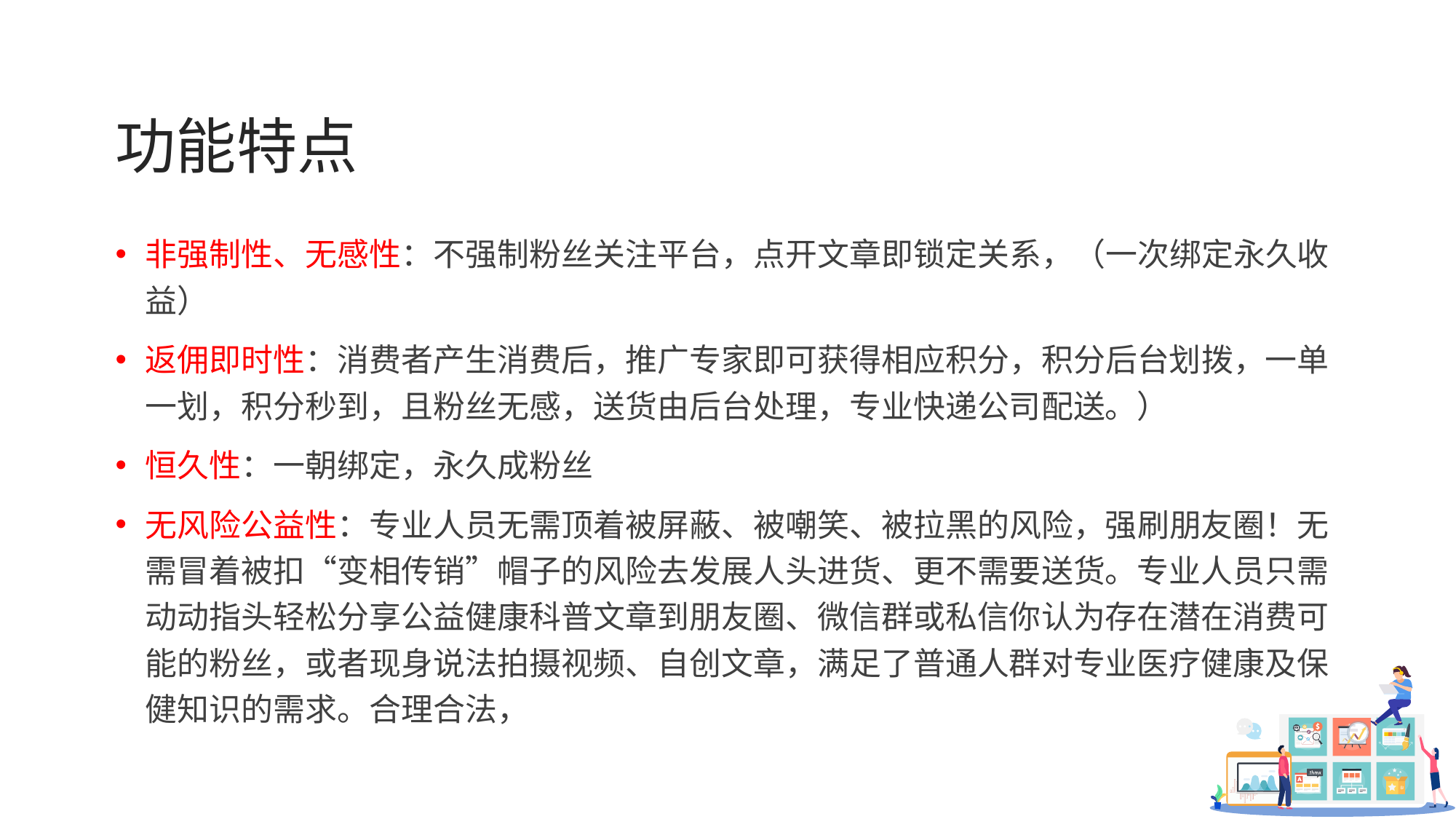

# 功能特点
非强制性、无感性：不强制粉丝关注平台，点开文章即锁定关系，（一次绑定永久收益）
返佣即时性：消费者产生消费后，推广专家即可获得相应积分，积分后台划拨，一单一划，积分秒到，且粉丝无感，送货由后台处理，专业快递公司配送。）
恒久性：一朝绑定，永久成粉丝
无风险公益性：专业人员无需顶着被屏蔽、被嘲笑、被拉黑的风险，强刷朋友圈！无需冒着被扣“变相传销”帽子的风险去发展人头进货、更不需要送货。专业人员只需动动指头轻松分享公益健康科普文章到朋友圈、微信群或私信你认为存在潜在消费可能的粉丝，或者现身说法拍摄视频、自创文章，满足了普通人群对专业医疗健康及保健知识的需求。合理合法，